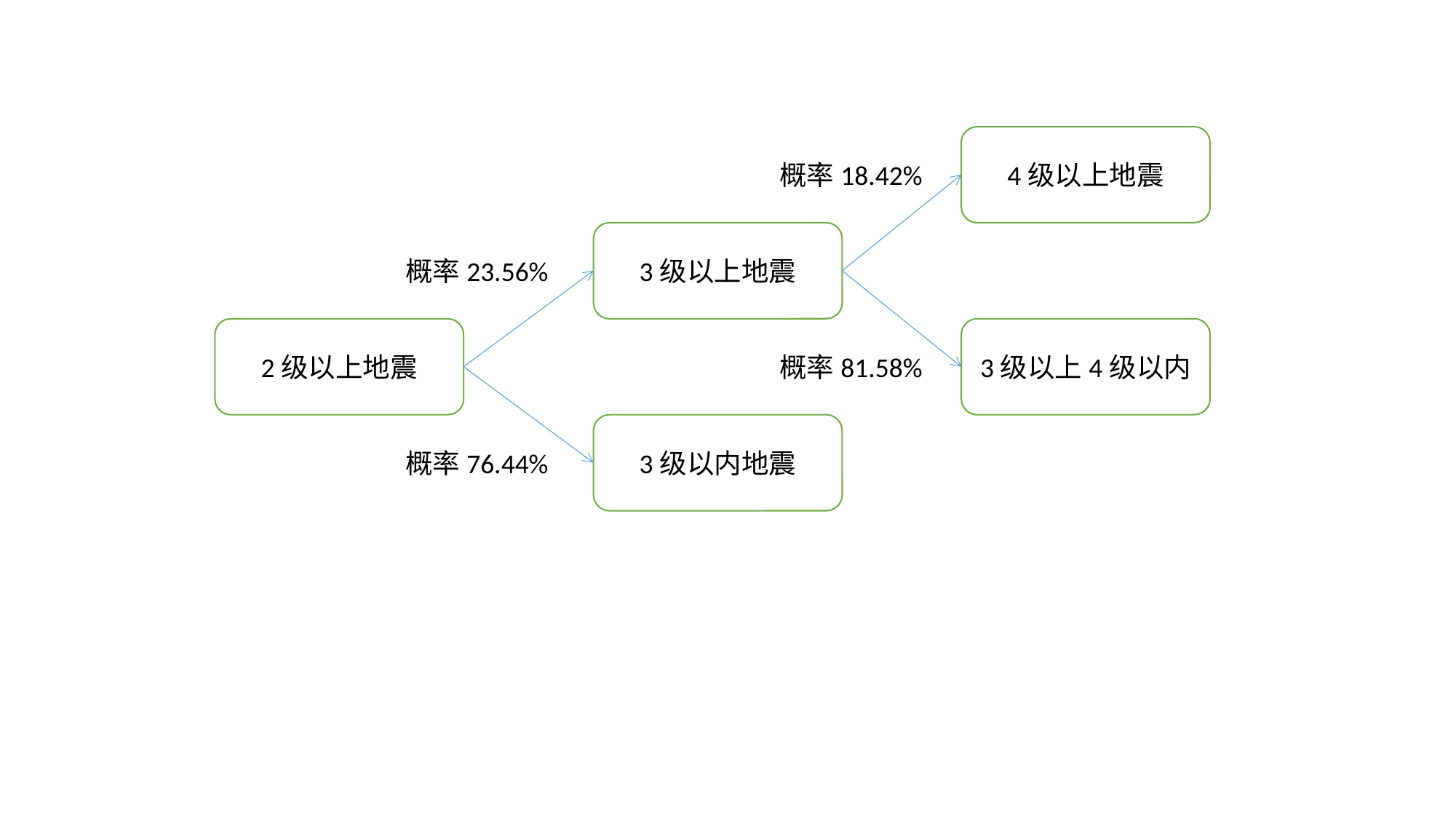

4级以上地震
概率18.42%
3级以上地震
概率23.56%
2级以上地震
3级以上4级以内
概率81.58%
3级以内地震
概率76.44%